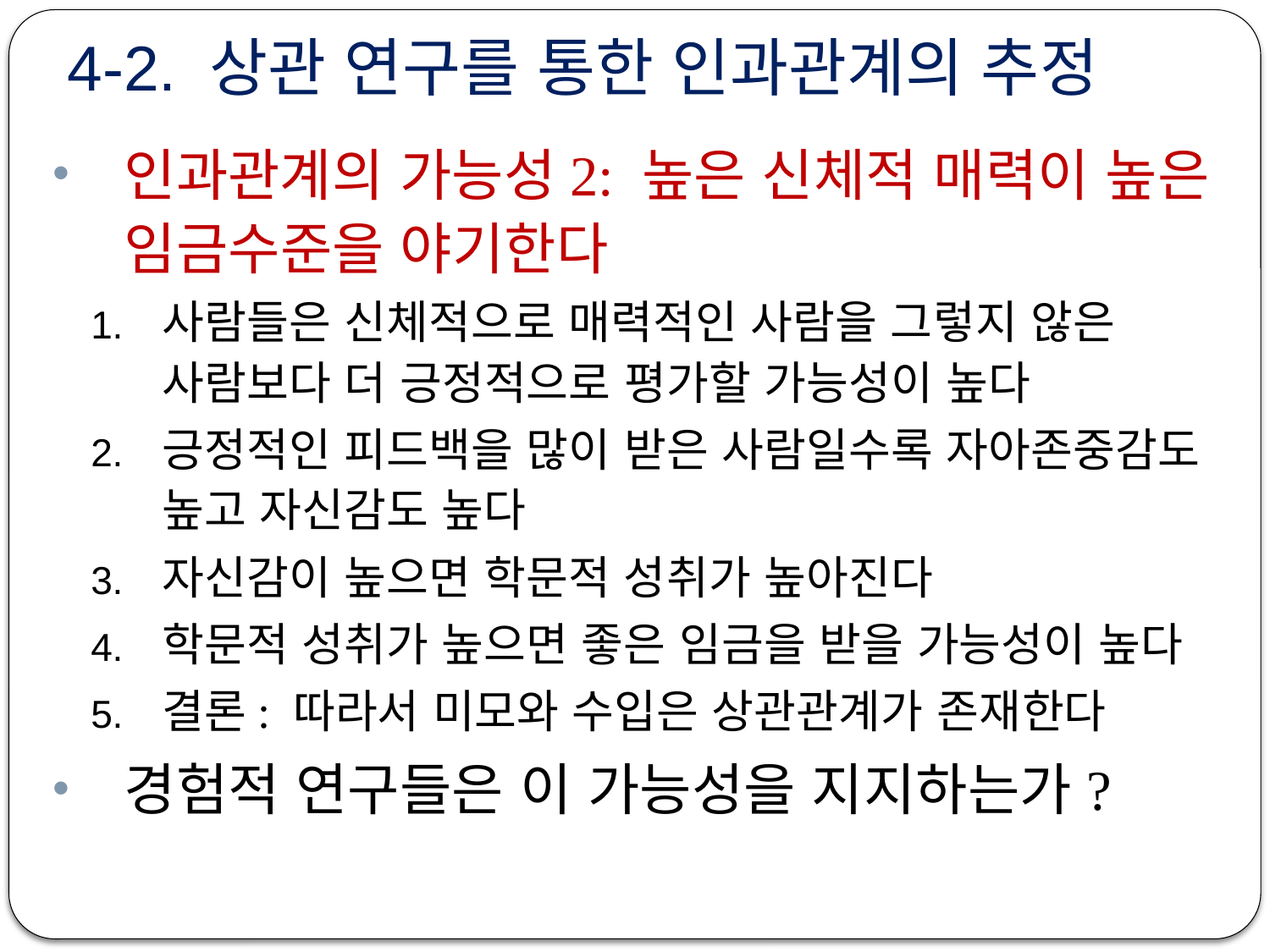

# 4-2. 상관 연구를 통한 인과관계의 추정
인과관계의 가능성2: 높은 신체적 매력이 높은 임금수준을 야기한다
사람들은 신체적으로 매력적인 사람을 그렇지 않은 사람보다 더 긍정적으로 평가할 가능성이 높다
긍정적인 피드백을 많이 받은 사람일수록 자아존중감도 높고 자신감도 높다
자신감이 높으면 학문적 성취가 높아진다
학문적 성취가 높으면 좋은 임금을 받을 가능성이 높다
결론: 따라서 미모와 수입은 상관관계가 존재한다
경험적 연구들은 이 가능성을 지지하는가?